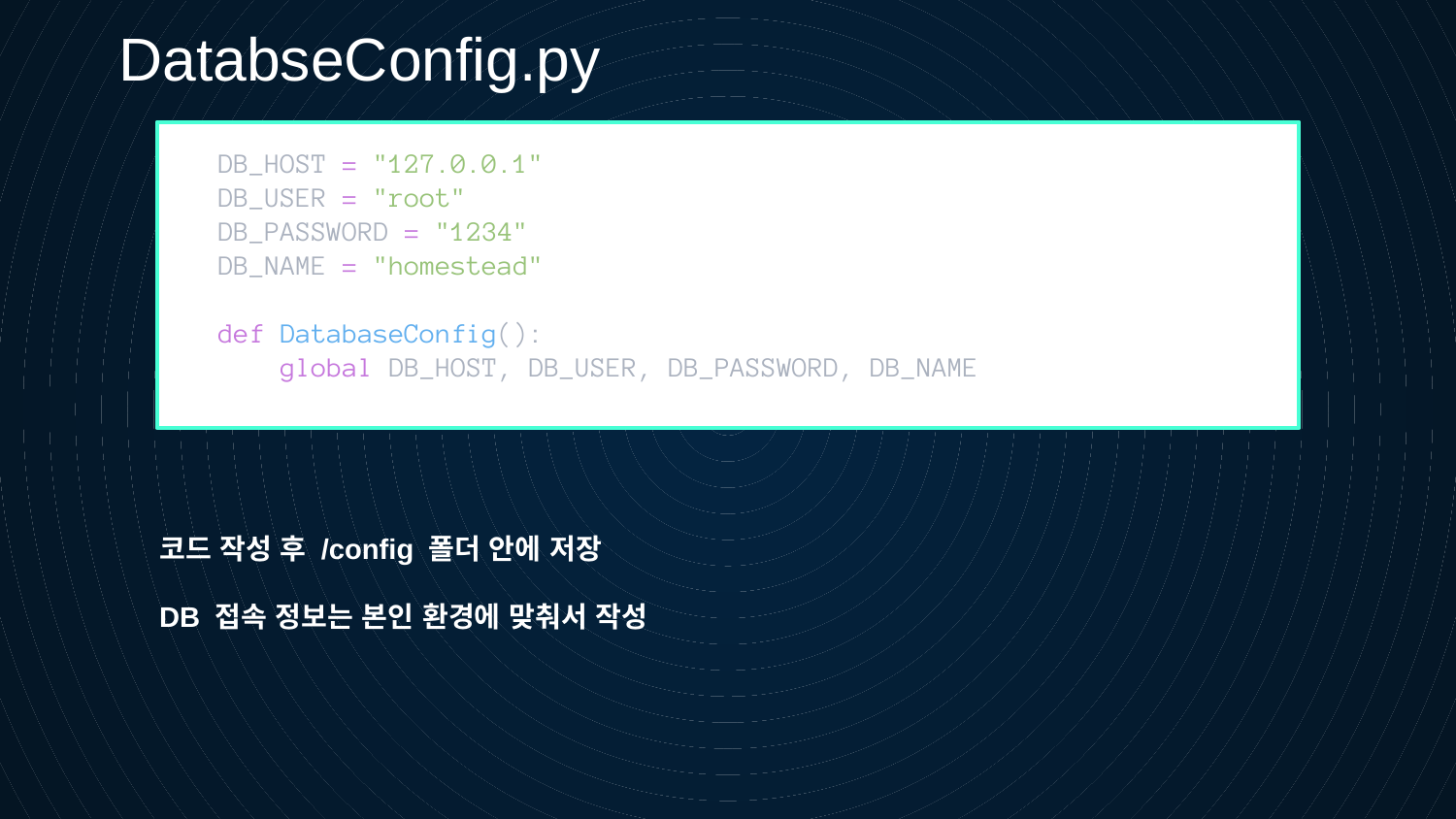

DatabseConfig.py

DB_HOST = "127.0.0.1"
DB_USER = "root"
DB_PASSWORD = "1234"
DB_NAME = "homestead"
def DatabaseConfig():
    global DB_HOST, DB_USER, DB_PASSWORD, DB_NAME
코드 작성 후 /config 폴더 안에 저장

DB 접속 정보는 본인 환경에 맞춰서 작성